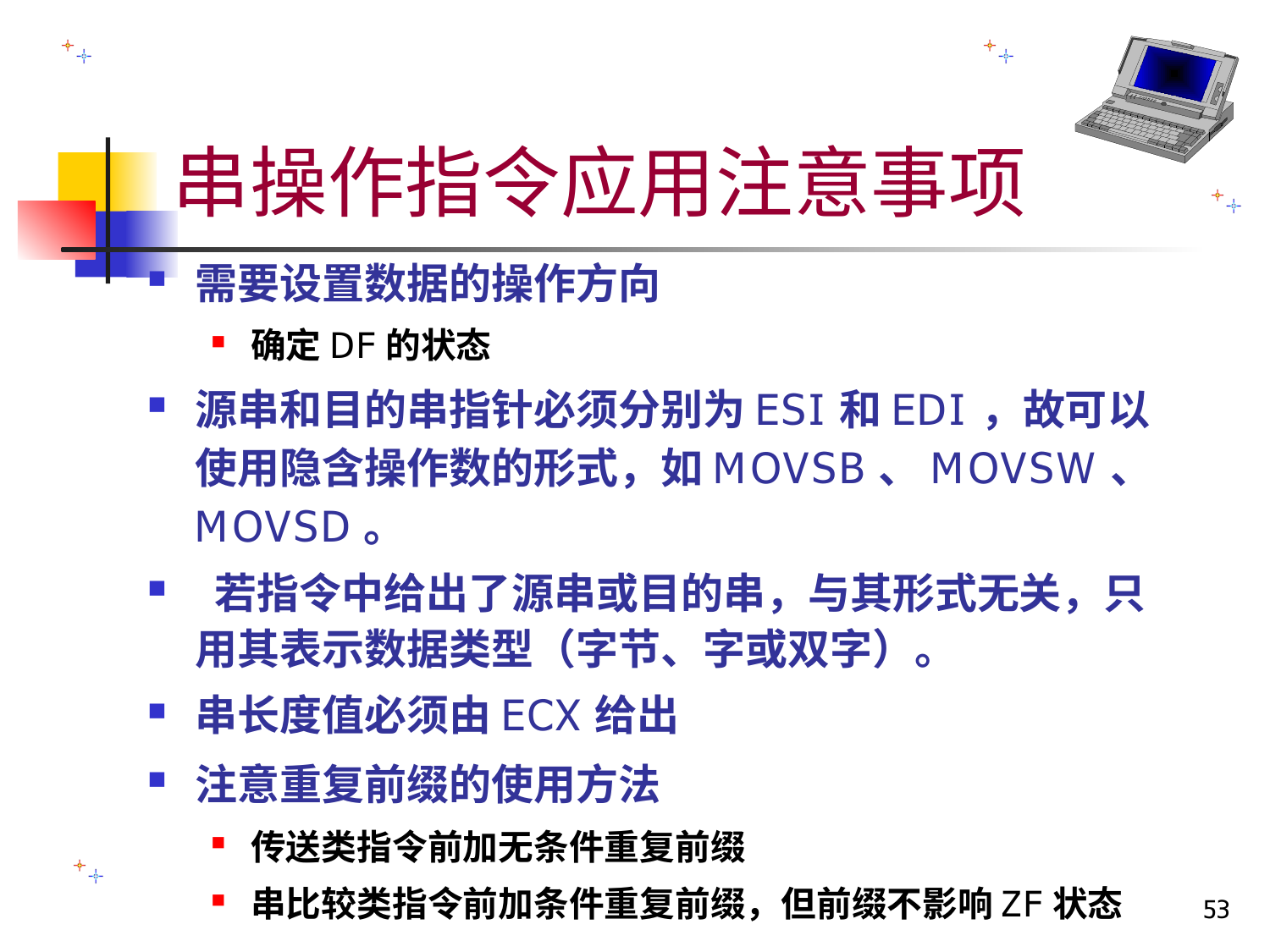

# 串操作指令应用注意事项
需要设置数据的操作方向
确定DF的状态
源串和目的串指针必须分别为ESI和EDI，故可以使用隐含操作数的形式，如MOVSB、MOVSW、MOVSD。
 若指令中给出了源串或目的串，与其形式无关，只用其表示数据类型（字节、字或双字）。
串长度值必须由ECX给出
注意重复前缀的使用方法
传送类指令前加无条件重复前缀
串比较类指令前加条件重复前缀，但前缀不影响ZF状态
53